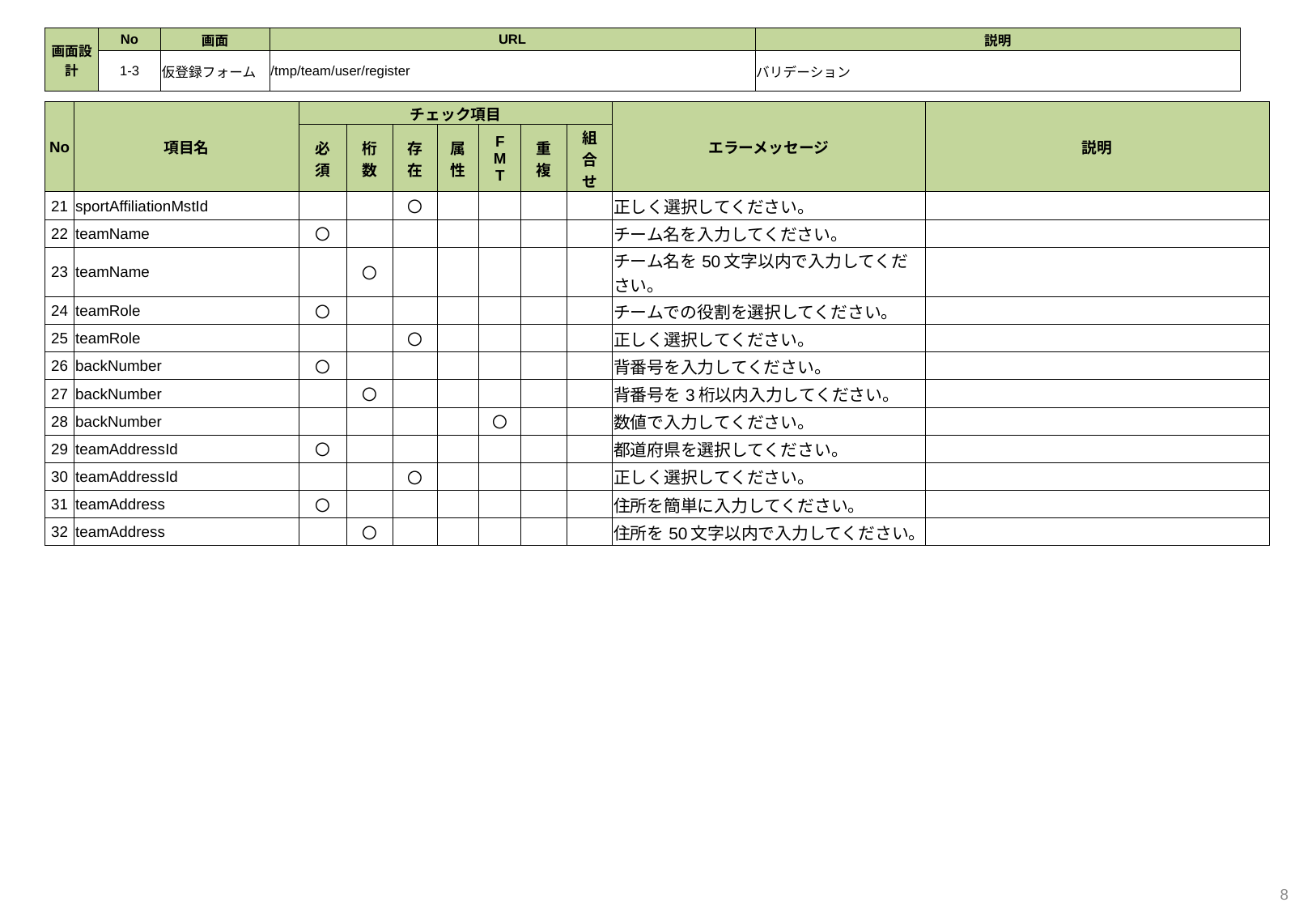

| 画面設計 | No | 画面 | URL | 説明 |
| --- | --- | --- | --- | --- |
|  | 1-3 | 仮登録フォーム | /tmp/team/user/register | バリデーション |
| No | 項目名 | チェック項目 |  |  |  |  |  |  | エラーメッセージ | 説明 |
| --- | --- | --- | --- | --- | --- | --- | --- | --- | --- | --- |
|  |  | 必 須 | 桁 数 | 存 在 | 属 性 | F M T | 重 複 | 組 合 せ |  |  |
| 21 | sportAffiliationMstId |  |  | 〇 |  |  |  |  | 正しく選択してください。 |  |
| 22 | teamName | 〇 |  |  |  |  |  |  | チーム名を入力してください。 |  |
| 23 | teamName |  | 〇 |  |  |  |  |  | チーム名を50文字以内で入力してください。 |  |
| 24 | teamRole | 〇 |  |  |  |  |  |  | チームでの役割を選択してください。 |  |
| 25 | teamRole |  |  | 〇 |  |  |  |  | 正しく選択してください。 |  |
| 26 | backNumber | 〇 |  |  |  |  |  |  | 背番号を入力してください。 |  |
| 27 | backNumber |  | 〇 |  |  |  |  |  | 背番号を3桁以内入力してください。 |  |
| 28 | backNumber |  |  |  |  | 〇 |  |  | 数値で入力してください。 |  |
| 29 | teamAddressId | 〇 |  |  |  |  |  |  | 都道府県を選択してください。 |  |
| 30 | teamAddressId |  |  | 〇 |  |  |  |  | 正しく選択してください。 |  |
| 31 | teamAddress | 〇 |  |  |  |  |  |  | 住所を簡単に入力してください。 |  |
| 32 | teamAddress |  | 〇 |  |  |  |  |  | 住所を50文字以内で入力してください。 |  |
8